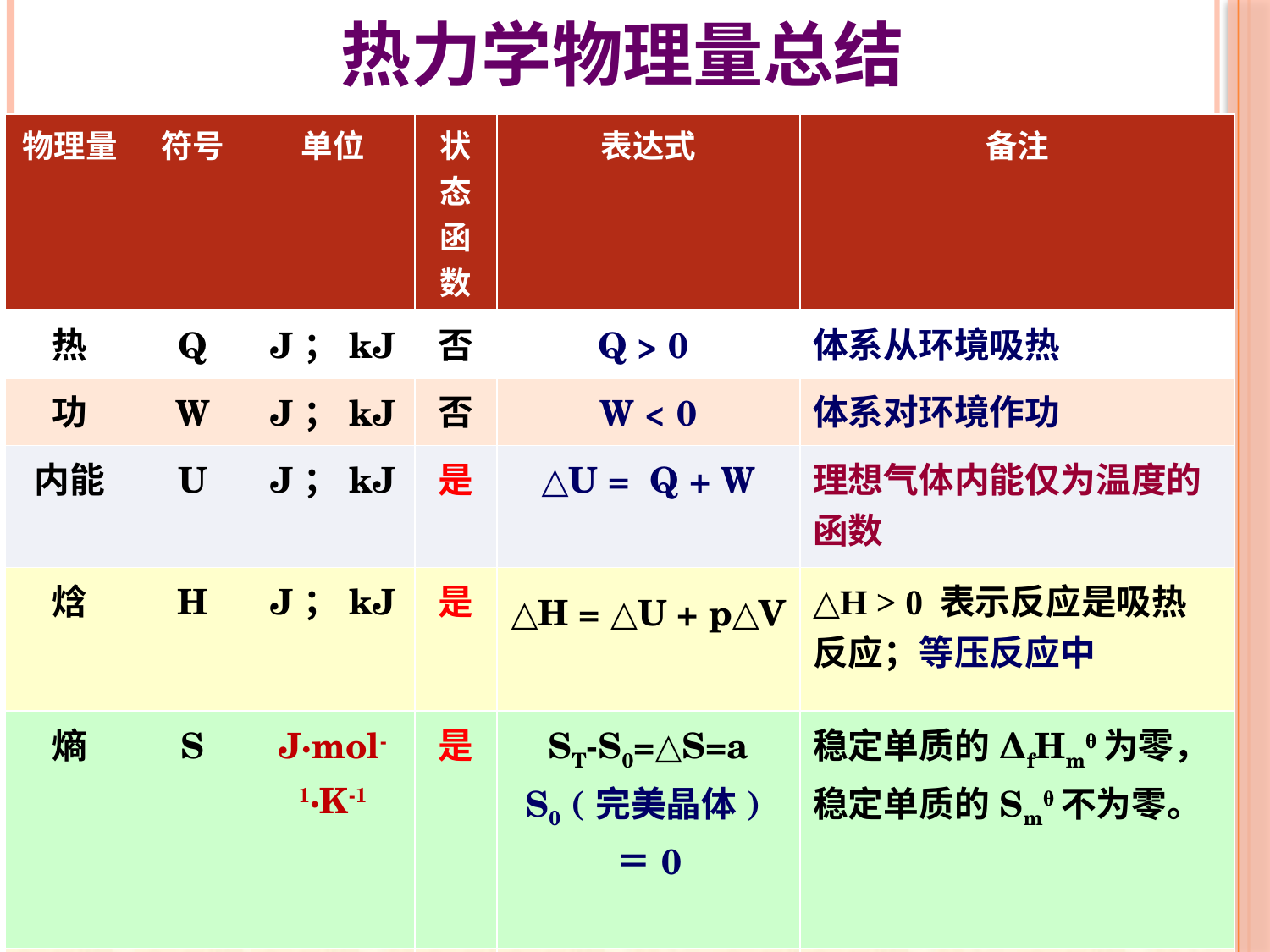

热力学物理量总结
| 物理量 | 符号 | 单位 | 状态函数 | 表达式 | 备注 |
| --- | --- | --- | --- | --- | --- |
| 热 | Q | J；kJ | 否 | Q > 0 | 体系从环境吸热 |
| 功 | W | J；kJ | 否 | W < 0 | 体系对环境作功 |
| 内能 | U | J；kJ | 是 | △U = Q + W | 理想气体内能仅为温度的函数 |
| 焓 | H | J；kJ | 是 | △H = △U + p△V | △H > 0 表示反应是吸热反应；等压反应中 |
| 熵 | S | J·mol-1·K-1 | 是 | ST-S0=△S=a S0 (完美晶体)＝0 | 稳定单质的ΔfHmθ为零，稳定单质的Smθ不为零。 |
| 吉布斯自由能 | G | J；kJ | 是 | △G＝△H－T△S | 在恒温、恒压下△G越负，化学反应自发的趋势就越大，作功的潜能也越大。 |
59